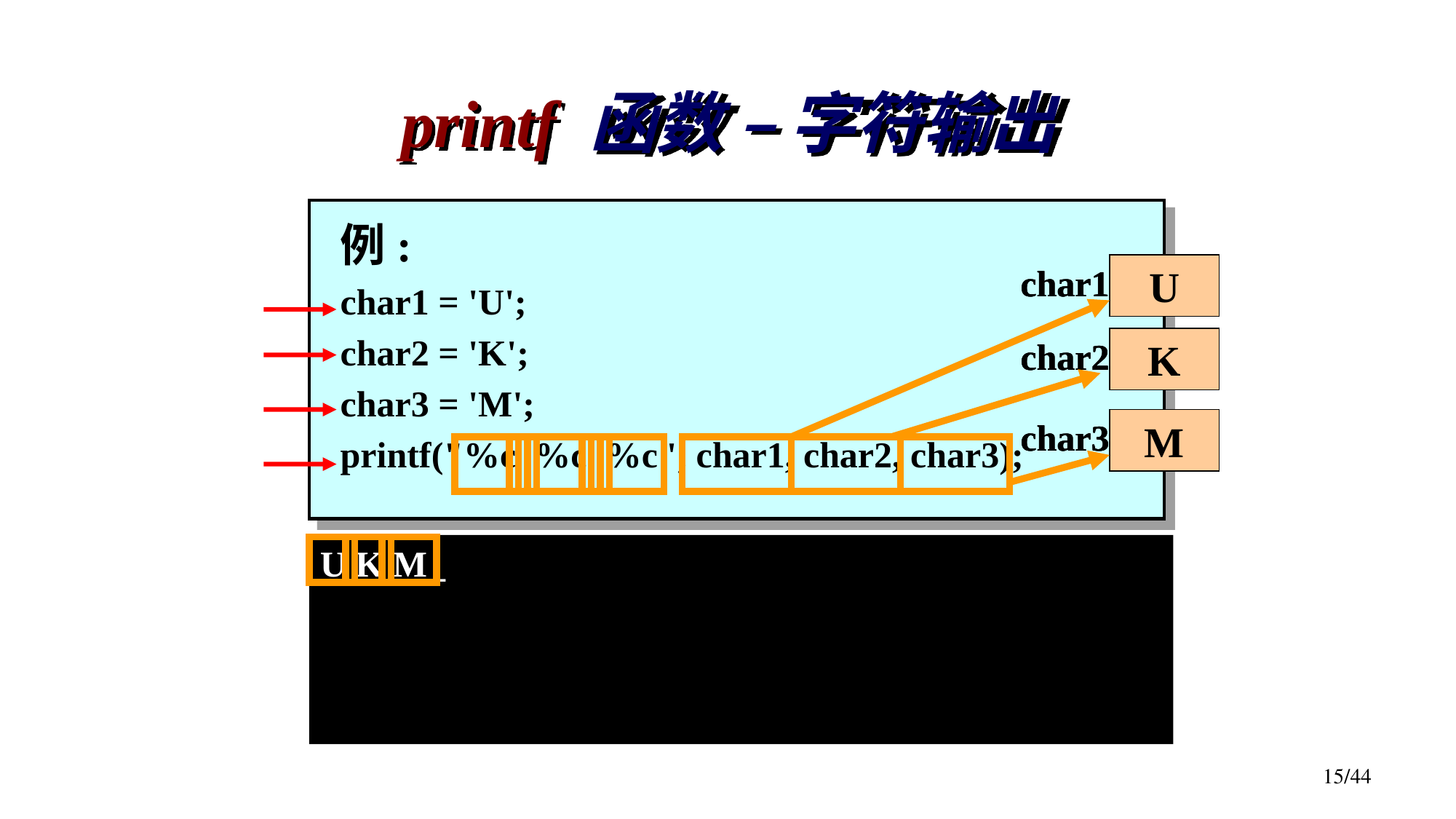

# printf 函数 – 字符输出
例:
char1 = 'U';
char2 = 'K';
char3 = 'M';
printf("%c  %c  %c", char1, char2, char3);

char1
U
char2
?
char3
?
char1
U
char2
K
char3
?
char1
U
char2
K
char3
M

U K M_